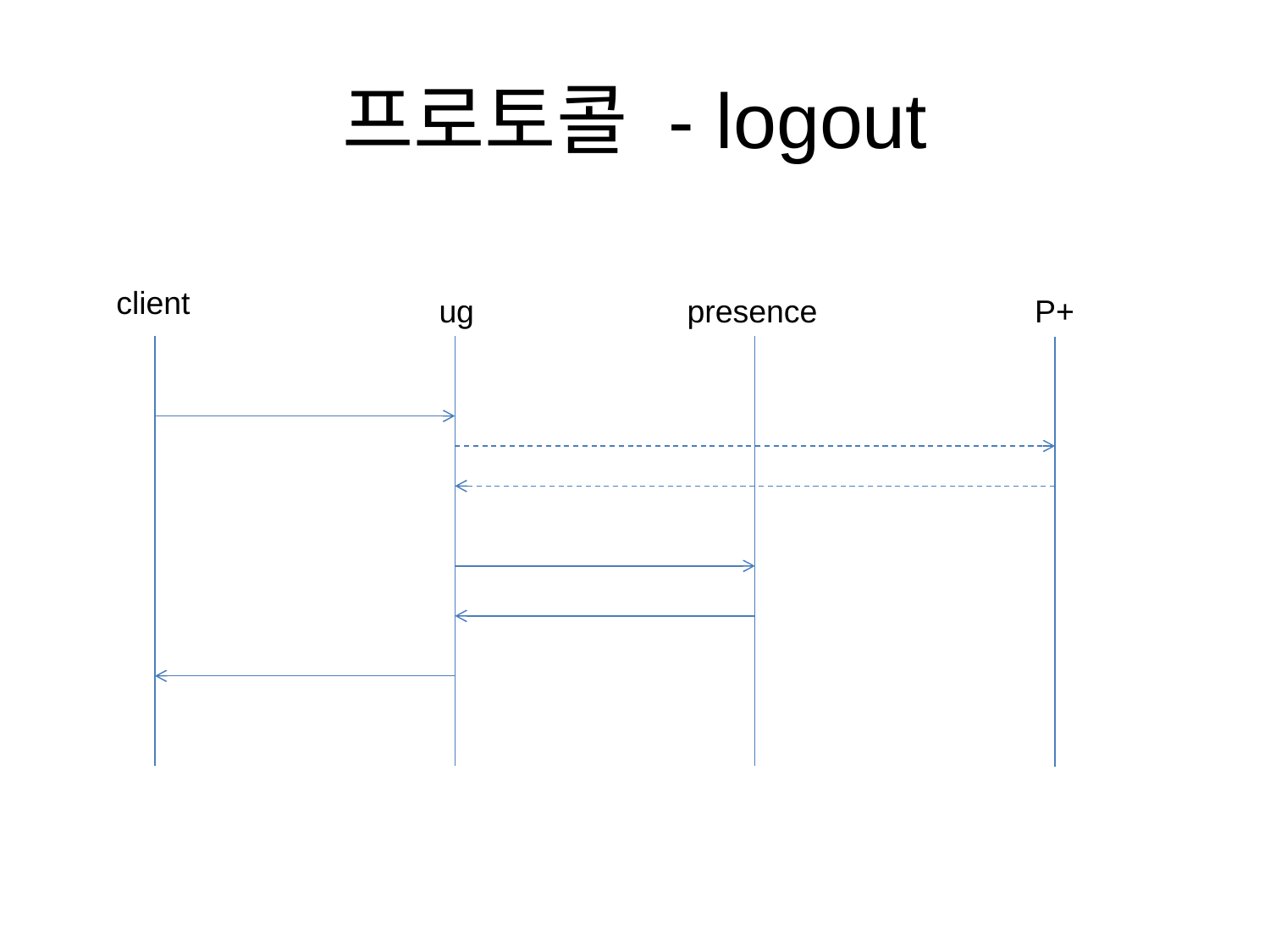

# 프로토콜 - logout
client
ug
presence
P+